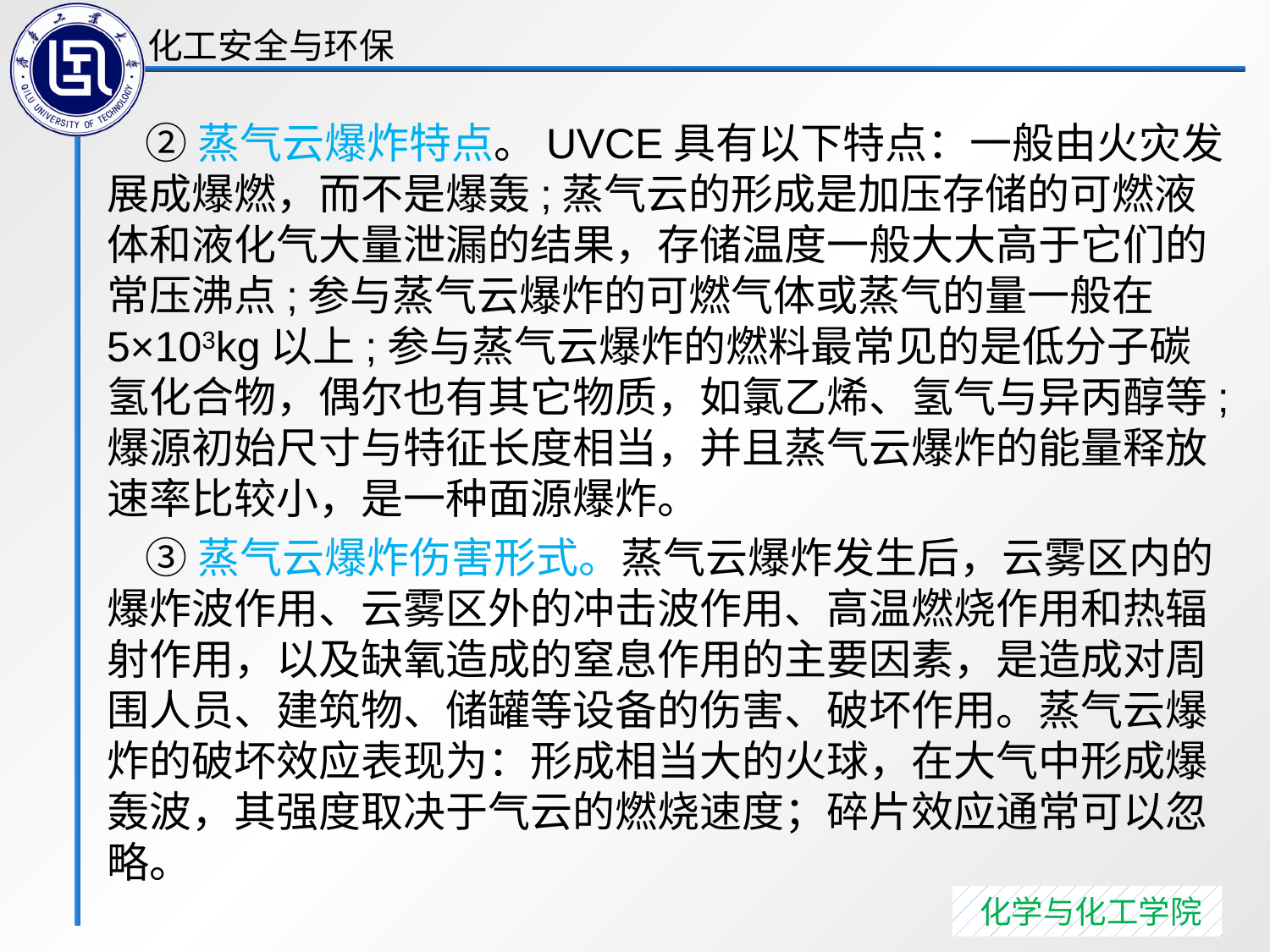

②蒸气云爆炸特点。UVCE具有以下特点：一般由火灾发展成爆燃，而不是爆轰;蒸气云的形成是加压存储的可燃液体和液化气大量泄漏的结果，存储温度一般大大高于它们的常压沸点;参与蒸气云爆炸的可燃气体或蒸气的量一般在5×103kg以上;参与蒸气云爆炸的燃料最常见的是低分子碳氢化合物，偶尔也有其它物质，如氯乙烯、氢气与异丙醇等;爆源初始尺寸与特征长度相当，并且蒸气云爆炸的能量释放速率比较小，是一种面源爆炸。
    ③蒸气云爆炸伤害形式。蒸气云爆炸发生后，云雾区内的爆炸波作用、云雾区外的冲击波作用、高温燃烧作用和热辐射作用，以及缺氧造成的窒息作用的主要因素，是造成对周围人员、建筑物、储罐等设备的伤害、破坏作用。蒸气云爆炸的破坏效应表现为：形成相当大的火球，在大气中形成爆轰波，其强度取决于气云的燃烧速度；碎片效应通常可以忽略。